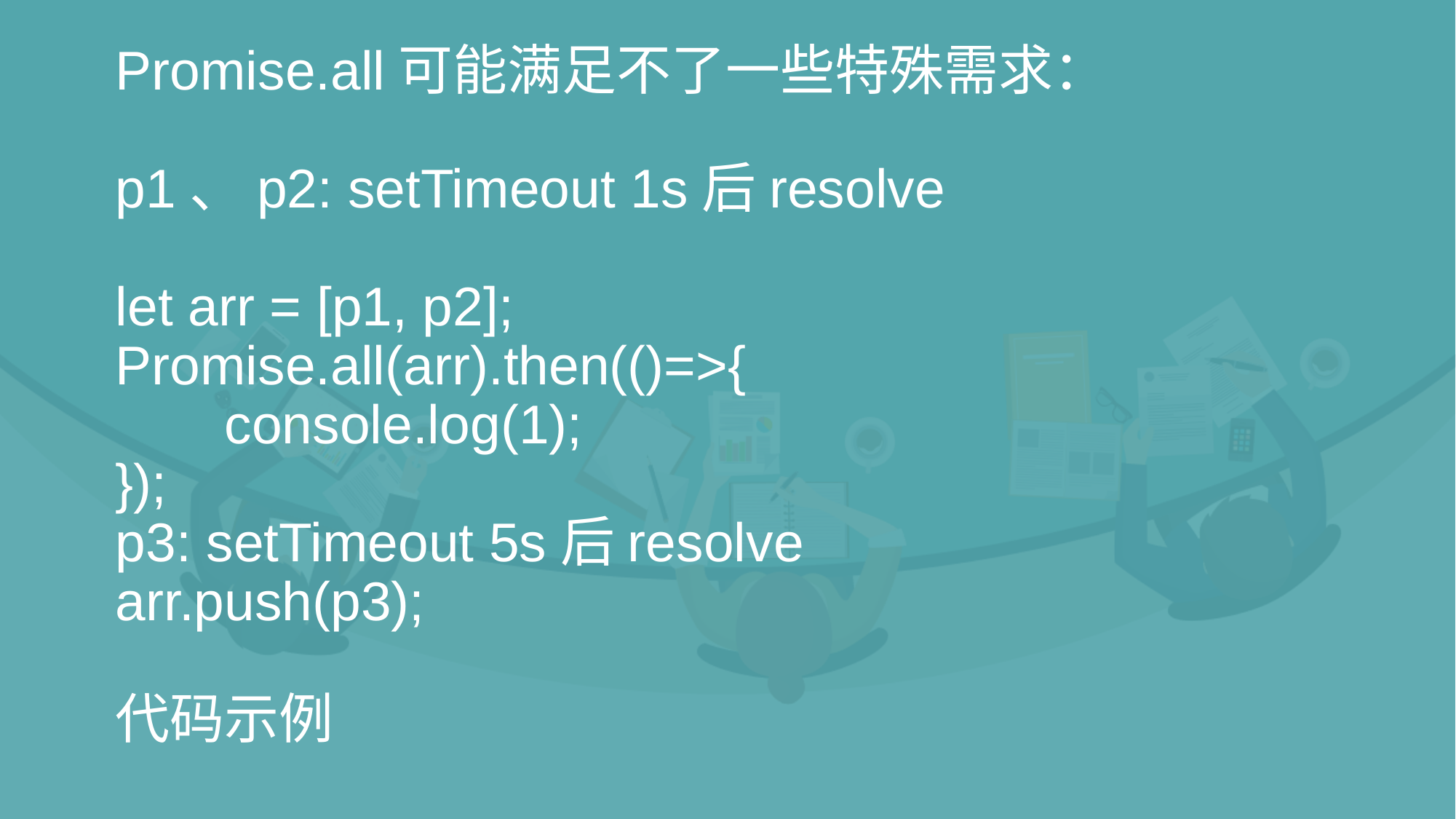

# Promise.all可能满足不了一些特殊需求： p1、p2: setTimeout 1s后resolve let arr = [p1, p2]; Promise.all(arr).then(()=>{ console.log(1); }); p3: setTimeout 5s后resolve arr.push(p3); 代码示例